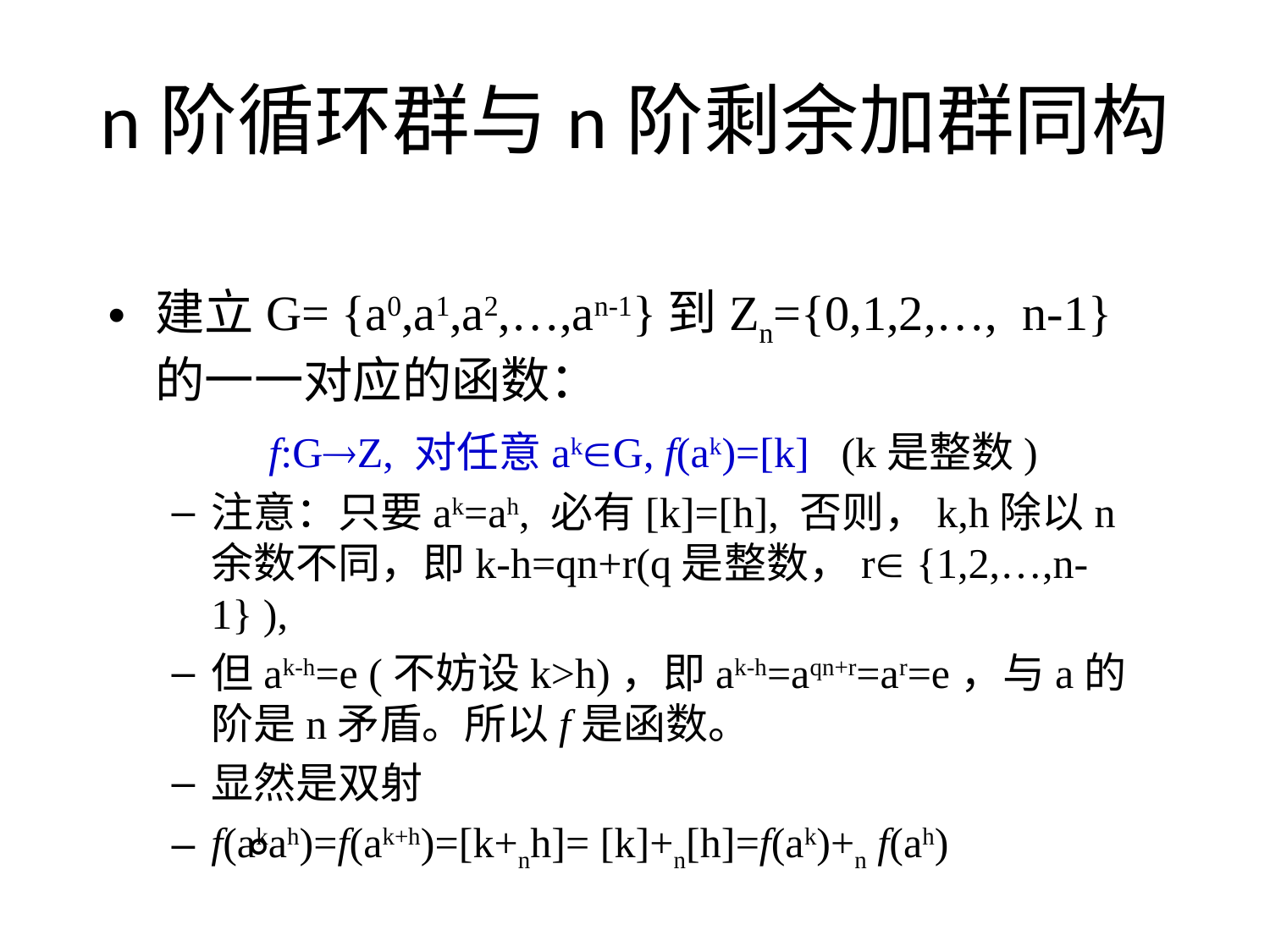

# n阶循环群与n阶剩余加群同构
建立G= {a0,a1,a2,…,an-1}到Zn={0,1,2,…,  n-1}的一一对应的函数：
    f:G→Z, 对任意ak∈G, f(ak)=[k]   (k是整数)
注意：只要ak=ah, 必有[k]=[h], 否则，k,h除以n余数不同，即k-h=qn+r(q是整数，r∈ {1,2,…,n-1} ),
但ak-h=e (不妨设k>h)，即ak-h=aqn+r=ar=e，与a的阶是n矛盾。所以f是函数。
显然是双射
f(ak⃘ah)=f(ak+h)=[k+nh]= [k]+n[h]=f(ak)+n f(ah)